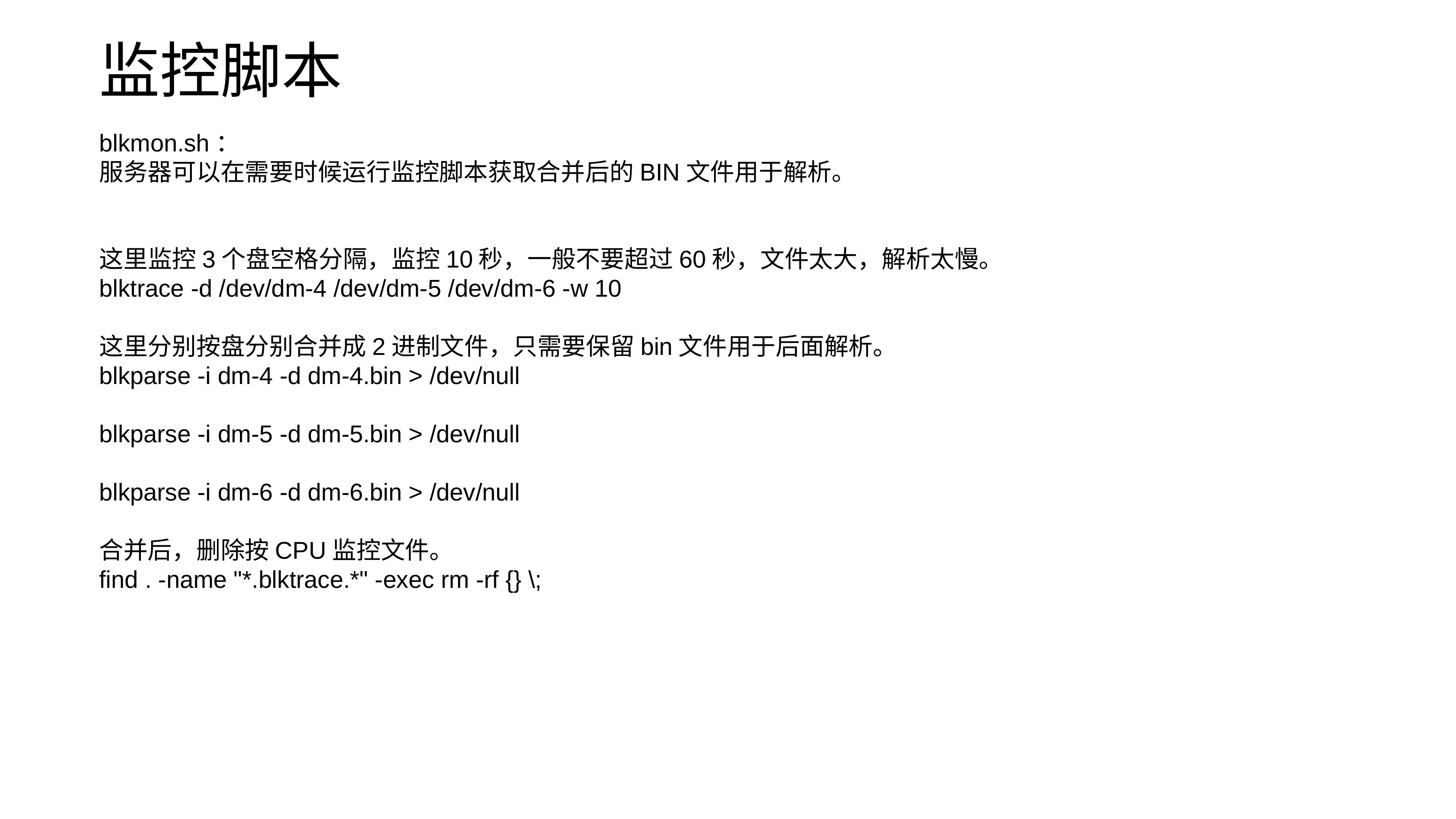

监控脚本
blkmon.sh：
服务器可以在需要时候运行监控脚本获取合并后的BIN文件用于解析。

这里监控3个盘空格分隔，监控10秒，一般不要超过60秒，文件太大，解析太慢。
blktrace -d /dev/dm-4 /dev/dm-5 /dev/dm-6 -w 10

这里分别按盘分别合并成2进制文件，只需要保留bin文件用于后面解析。
blkparse -i dm-4 -d dm-4.bin > /dev/null

blkparse -i dm-5 -d dm-5.bin > /dev/null

blkparse -i dm-6 -d dm-6.bin > /dev/null

合并后，删除按CPU监控文件。
find . -name "*.blktrace.*" -exec rm -rf {} \;